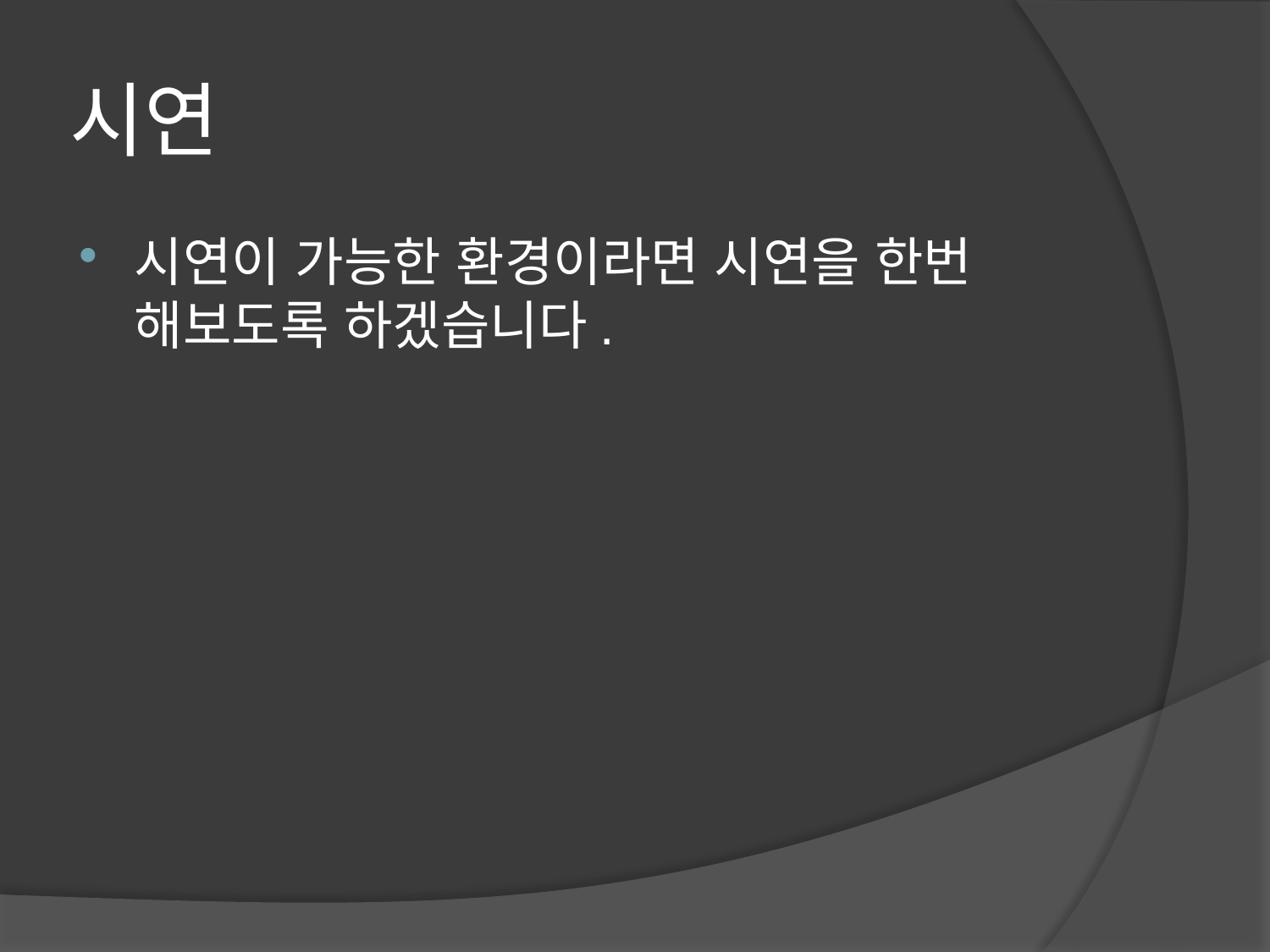

# 시연
시연이 가능한 환경이라면 시연을 한번 해보도록 하겠습니다.